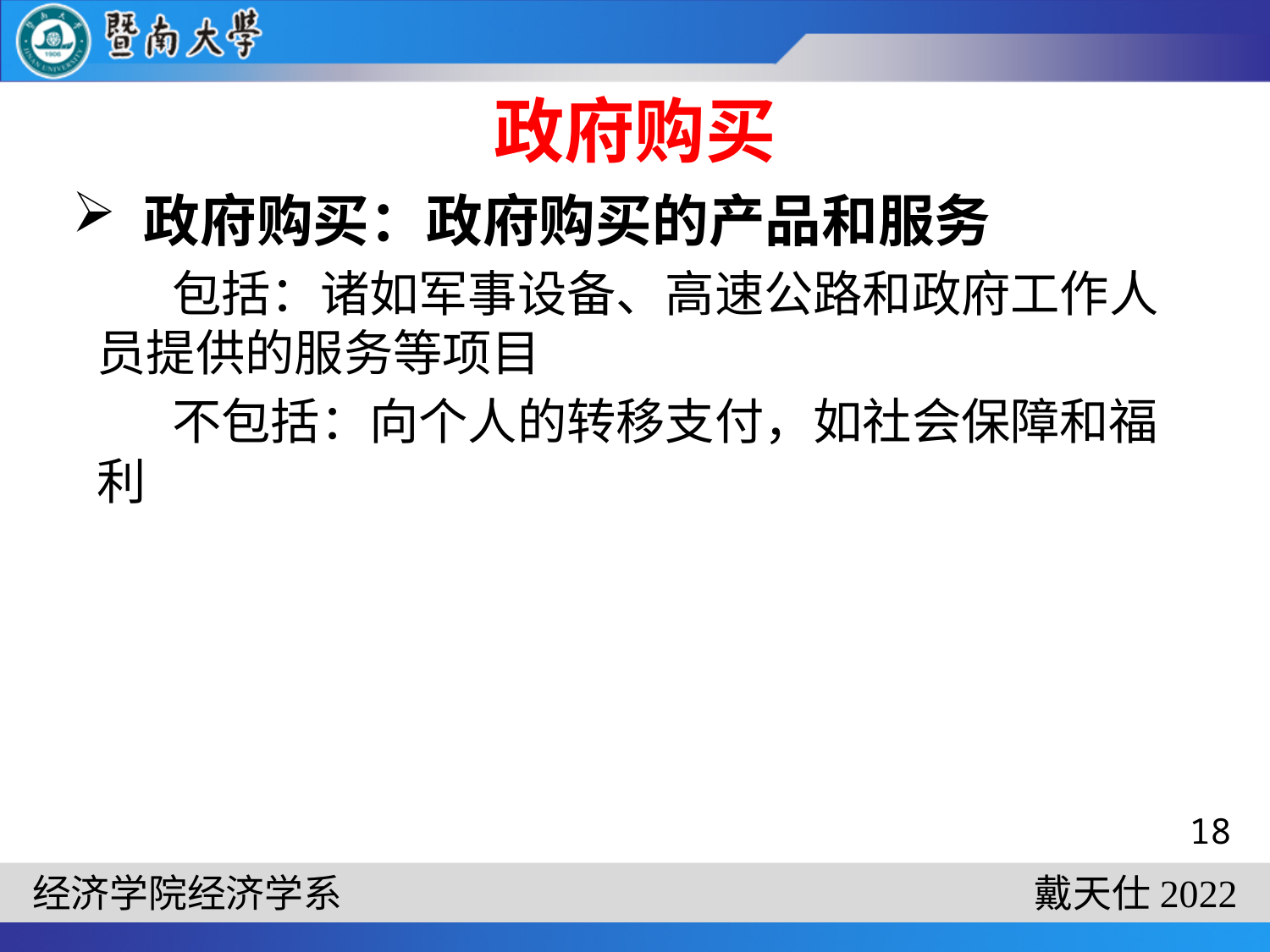

# 政府购买
政府购买：政府购买的产品和服务
包括：诸如军事设备、高速公路和政府工作人员提供的服务等项目
不包括：向个人的转移支付，如社会保障和福利

18